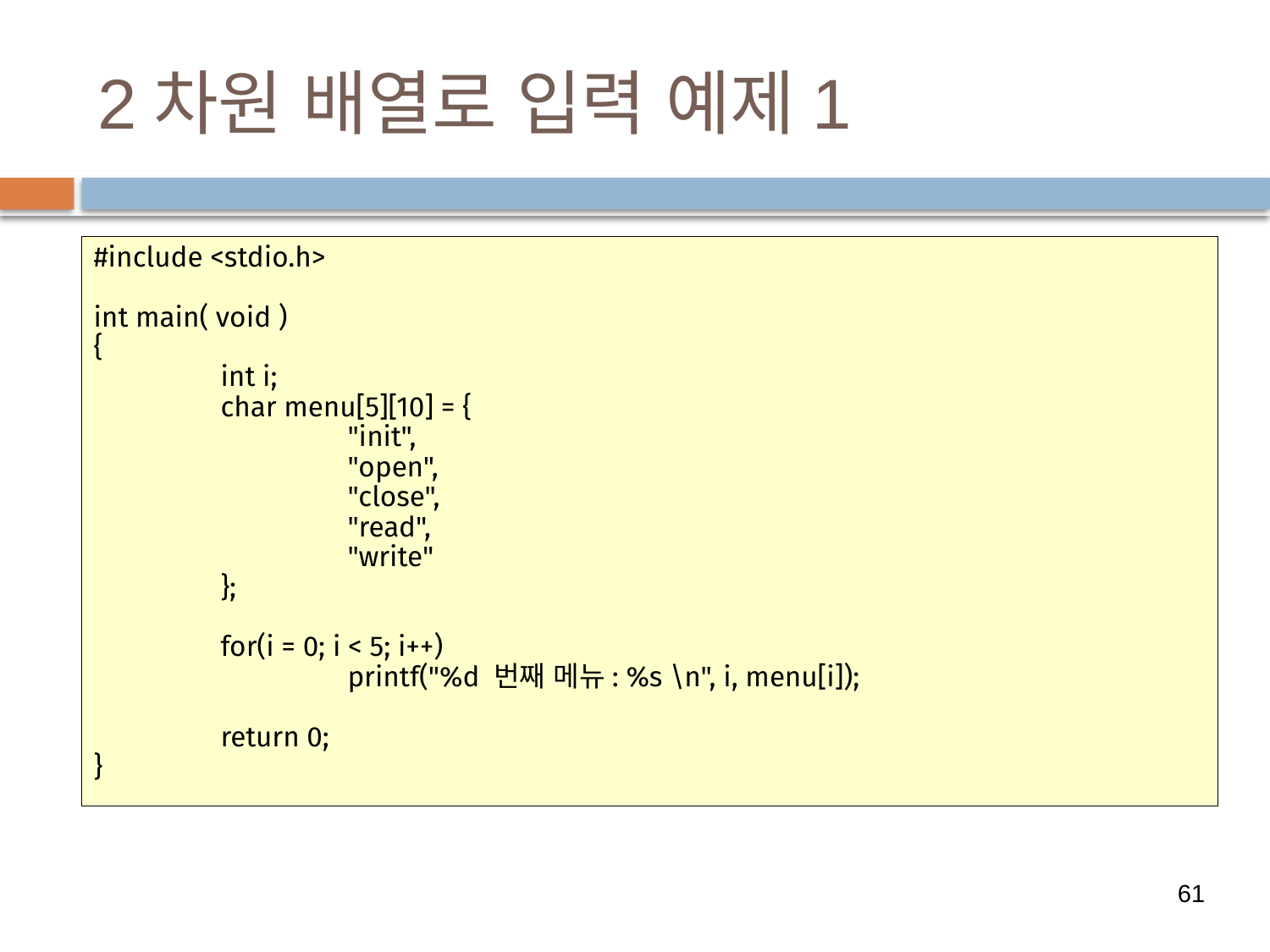

# 2차원 배열로 입력 예제1
#include <stdio.h>

int main( void )
{
	int i;
	char menu[5][10] = {
		"init",
		"open",
		"close",
		"read",
		"write"
	};

	for(i = 0; i < 5; i++)
		printf("%d 번째 메뉴: %s \n", i, menu[i]);

	return 0;
}

61